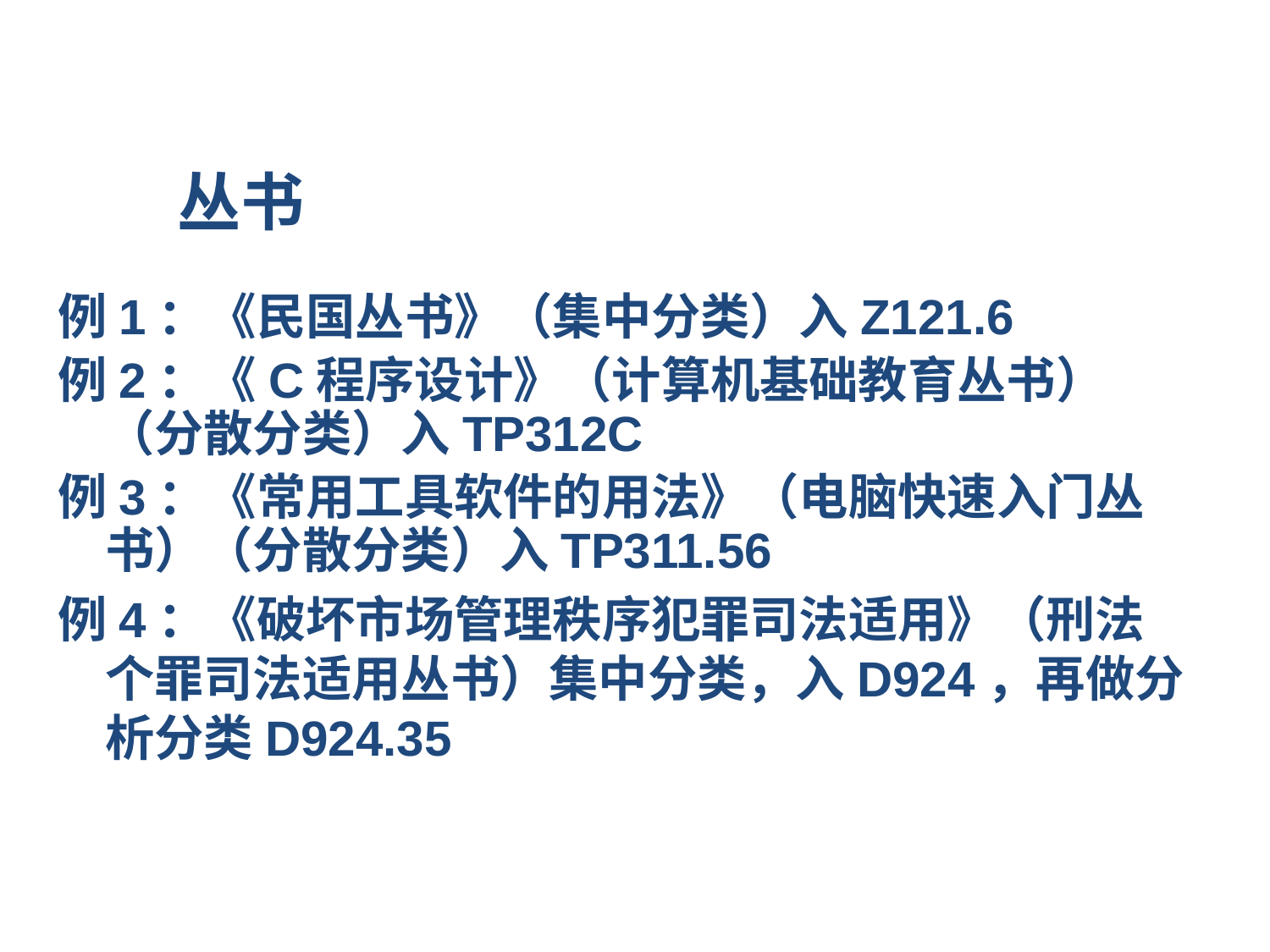

丛书
例1：《民国丛书》（集中分类）入Z121.6
例2：《C程序设计》（计算机基础教育丛书）（分散分类）入TP312C
例3：《常用工具软件的用法》（电脑快速入门丛书）（分散分类）入TP311.56
例4：《破坏市场管理秩序犯罪司法适用》（刑法个罪司法适用丛书）集中分类，入D924，再做分析分类D924.35